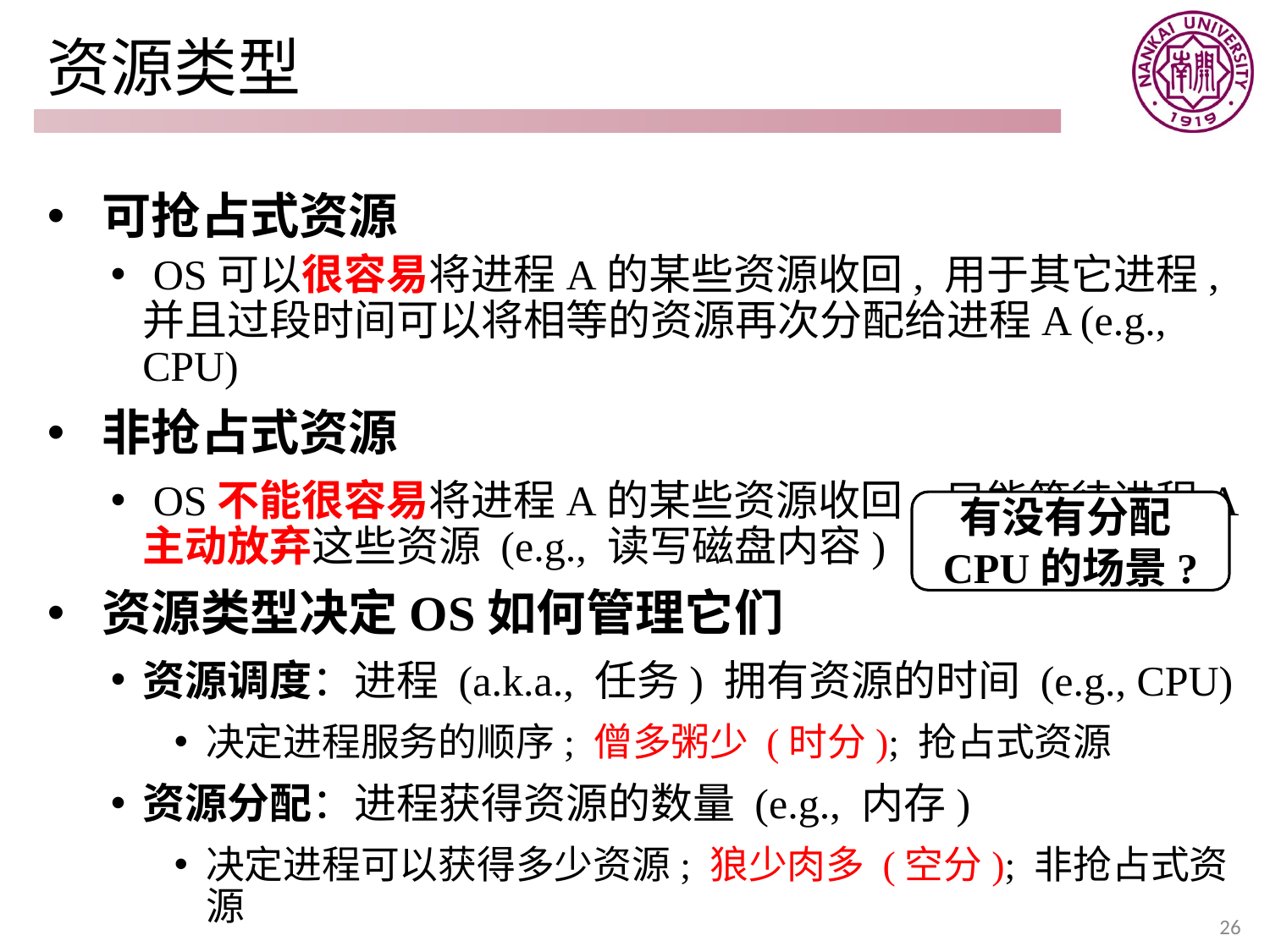

# 资源类型
 可抢占式资源
 OS可以很容易将进程A的某些资源收回, 用于其它进程, 并且过段时间可以将相等的资源再次分配给进程A (e.g., CPU)
 非抢占式资源
 OS不能很容易将进程A的某些资源收回, 只能等待进程A主动放弃这些资源 (e.g., 读写磁盘内容)
 资源类型决定OS如何管理它们
资源调度：进程 (a.k.a., 任务) 拥有资源的时间 (e.g., CPU)
决定进程服务的顺序; 僧多粥少 (时分); 抢占式资源
资源分配：进程获得资源的数量 (e.g., 内存)
决定进程可以获得多少资源; 狼少肉多 (空分); 非抢占式资源

有没有分配CPU的场景?
26